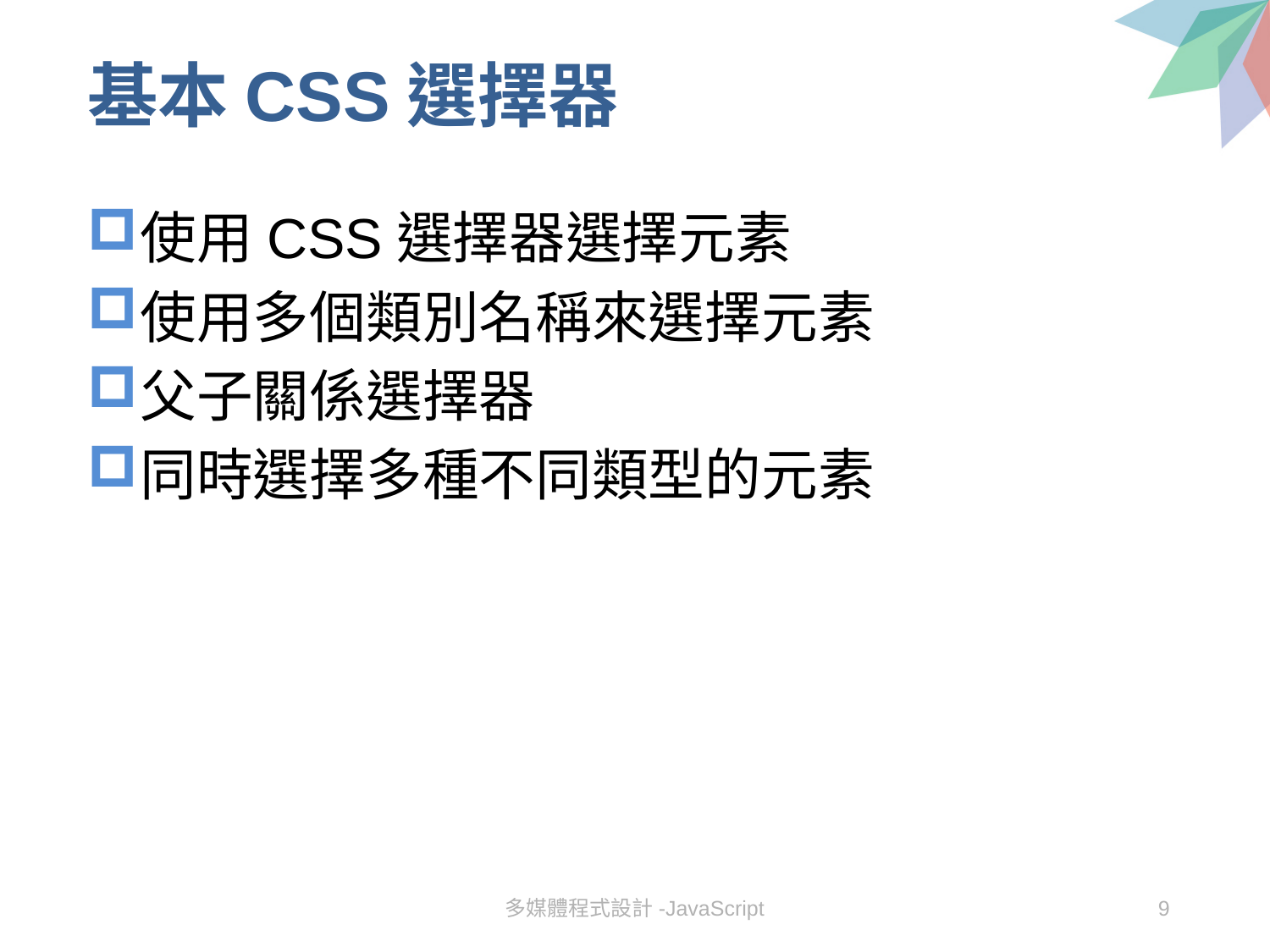

# 基本CSS選擇器
使用CSS選擇器選擇元素
使用多個類別名稱來選擇元素
父子關係選擇器
同時選擇多種不同類型的元素
多媒體程式設計-JavaScript
9